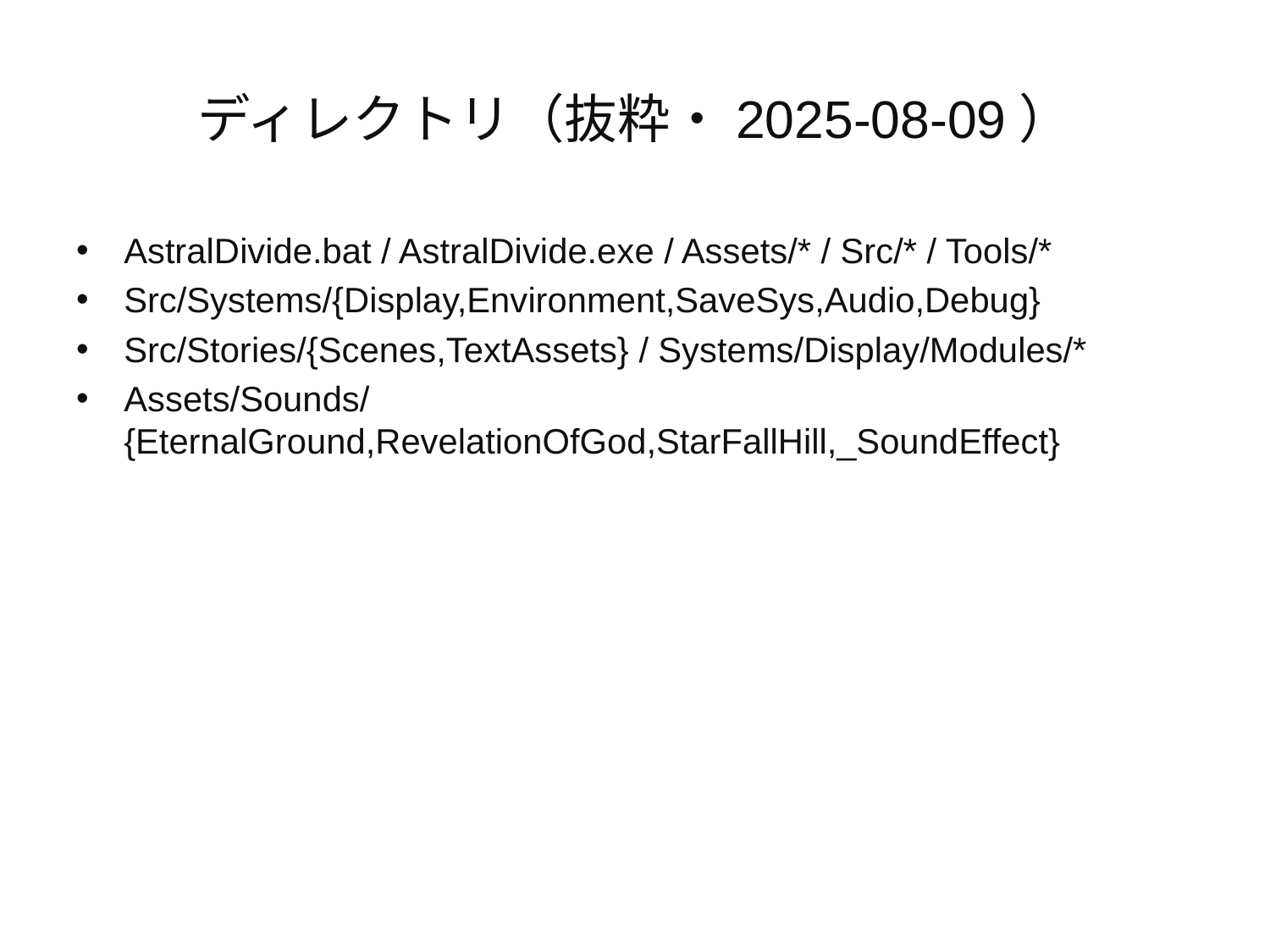

# ディレクトリ（抜粋・2025-08-09）
AstralDivide.bat / AstralDivide.exe / Assets/* / Src/* / Tools/*
Src/Systems/{Display,Environment,SaveSys,Audio,Debug}
Src/Stories/{Scenes,TextAssets} / Systems/Display/Modules/*
Assets/Sounds/{EternalGround,RevelationOfGod,StarFallHill,_SoundEffect}